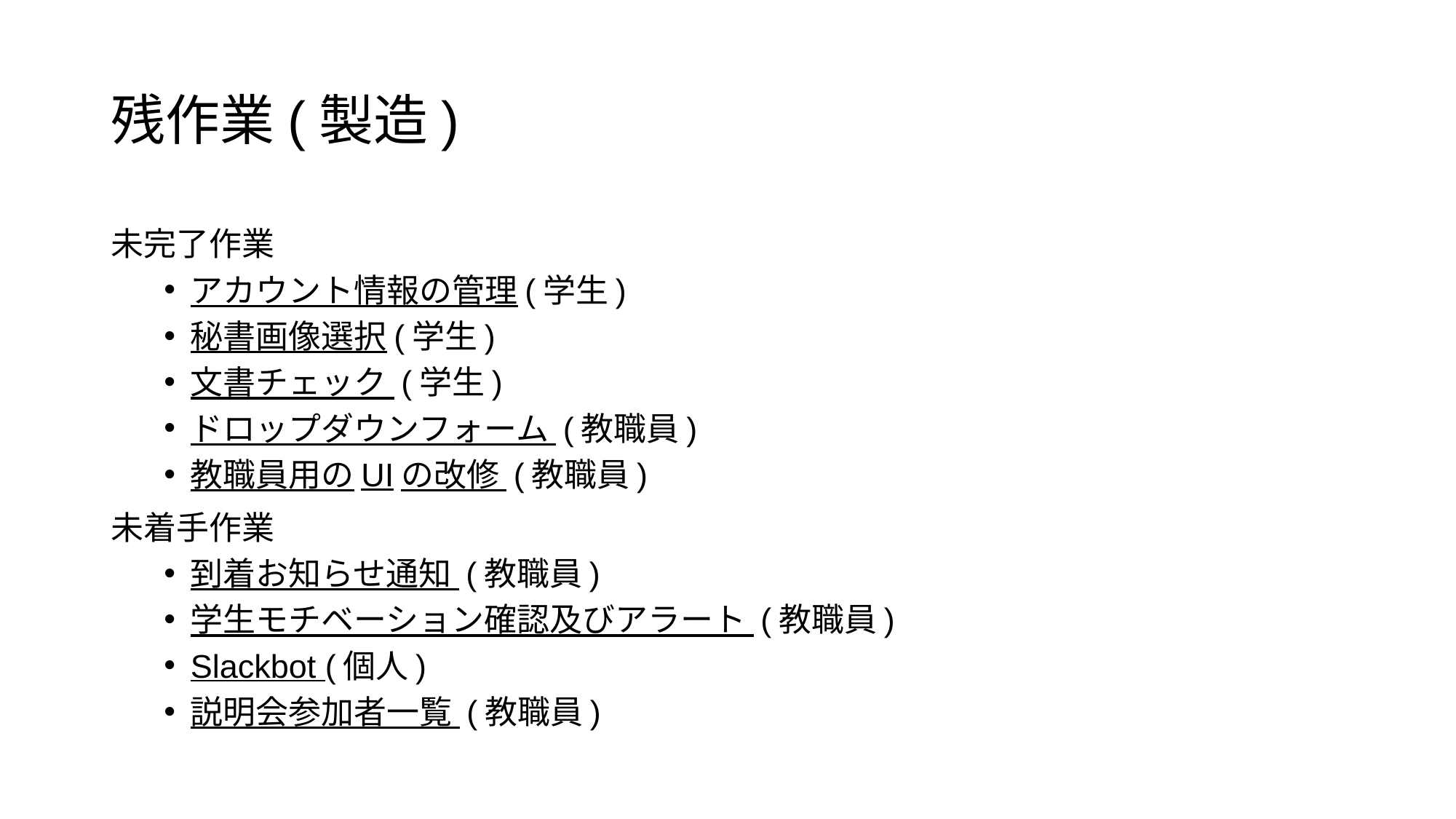

# 残作業(製造)
未完了作業
アカウント情報の管理(学生)
秘書画像選択(学生)
文書チェック (学生)
ドロップダウンフォーム (教職員)
教職員用のUIの改修 (教職員)
未着手作業
到着お知らせ通知 (教職員)
学生モチベーション確認及びアラート (教職員)
Slackbot (個人)
説明会参加者一覧 (教職員)